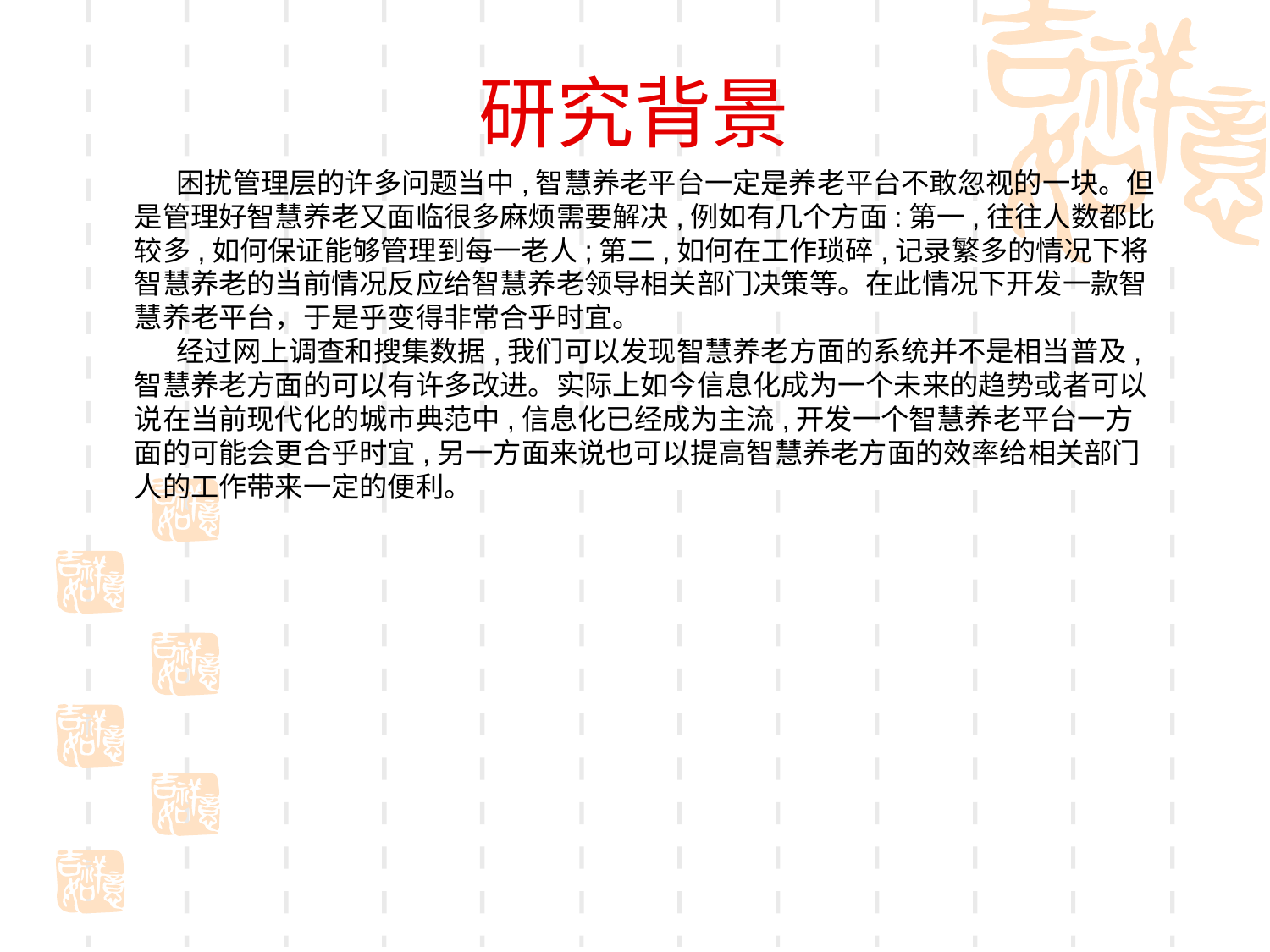

# 研究背景
困扰管理层的许多问题当中,智慧养老平台一定是养老平台不敢忽视的一块。但是管理好智慧养老又面临很多麻烦需要解决,例如有几个方面:第一,往往人数都比较多,如何保证能够管理到每一老人;第二,如何在工作琐碎,记录繁多的情况下将智慧养老的当前情况反应给智慧养老领导相关部门决策等。在此情况下开发一款智慧养老平台，于是乎变得非常合乎时宜。
经过网上调查和搜集数据,我们可以发现智慧养老方面的系统并不是相当普及,智慧养老方面的可以有许多改进。实际上如今信息化成为一个未来的趋势或者可以说在当前现代化的城市典范中,信息化已经成为主流,开发一个智慧养老平台一方面的可能会更合乎时宜,另一方面来说也可以提高智慧养老方面的效率给相关部门人的工作带来一定的便利。